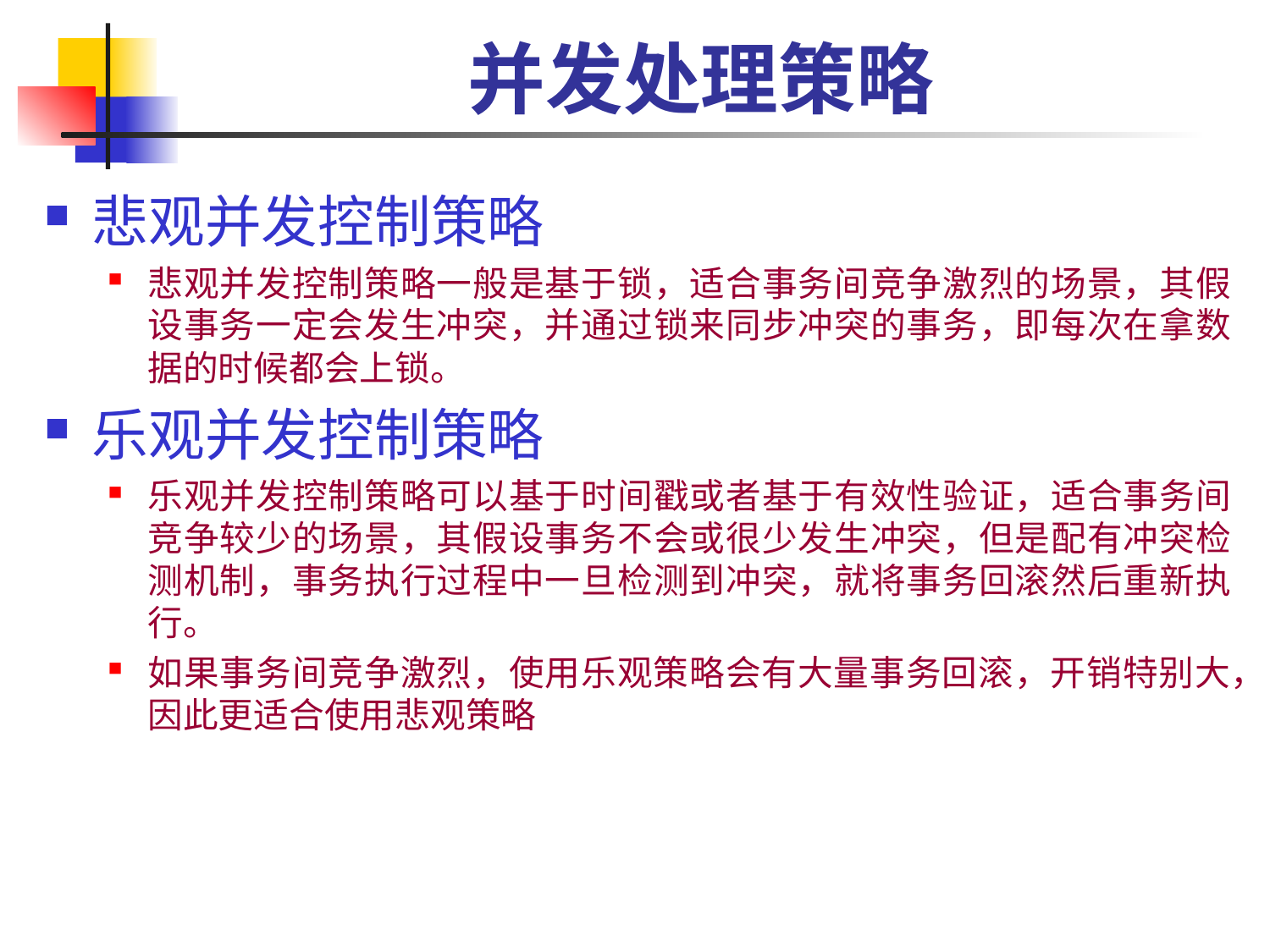

# 并发处理策略
悲观并发控制策略
悲观并发控制策略一般是基于锁，适合事务间竞争激烈的场景，其假设事务一定会发生冲突，并通过锁来同步冲突的事务，即每次在拿数据的时候都会上锁。
乐观并发控制策略
乐观并发控制策略可以基于时间戳或者基于有效性验证，适合事务间竞争较少的场景，其假设事务不会或很少发生冲突，但是配有冲突检测机制，事务执行过程中一旦检测到冲突，就将事务回滚然后重新执行。
如果事务间竞争激烈，使用乐观策略会有大量事务回滚，开销特别大，因此更适合使用悲观策略